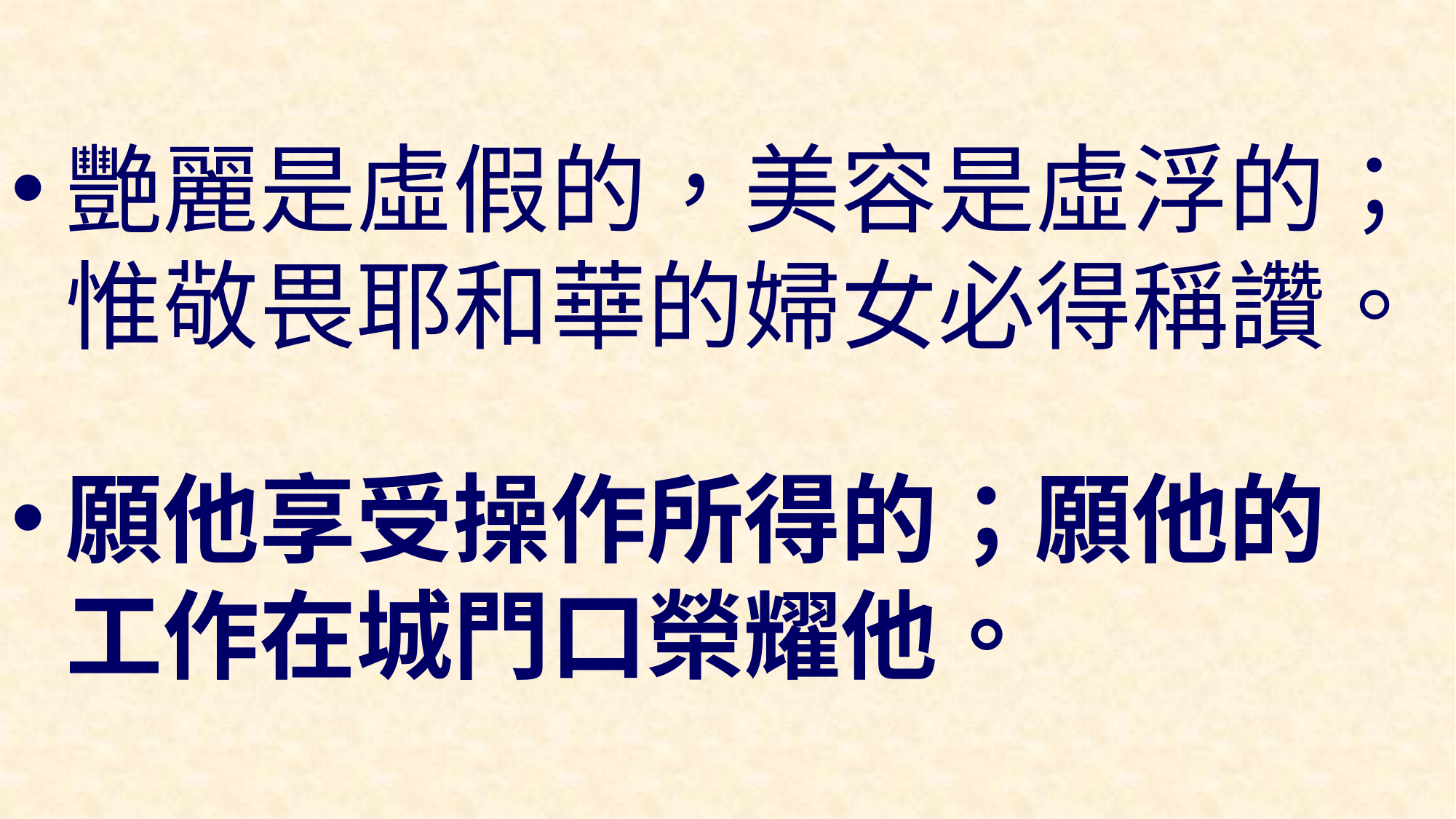

艷麗是虛假的，美容是虛浮的；惟敬畏耶和華的婦女必得稱讚。
願他享受操作所得的；願他的工作在城門口榮耀他。